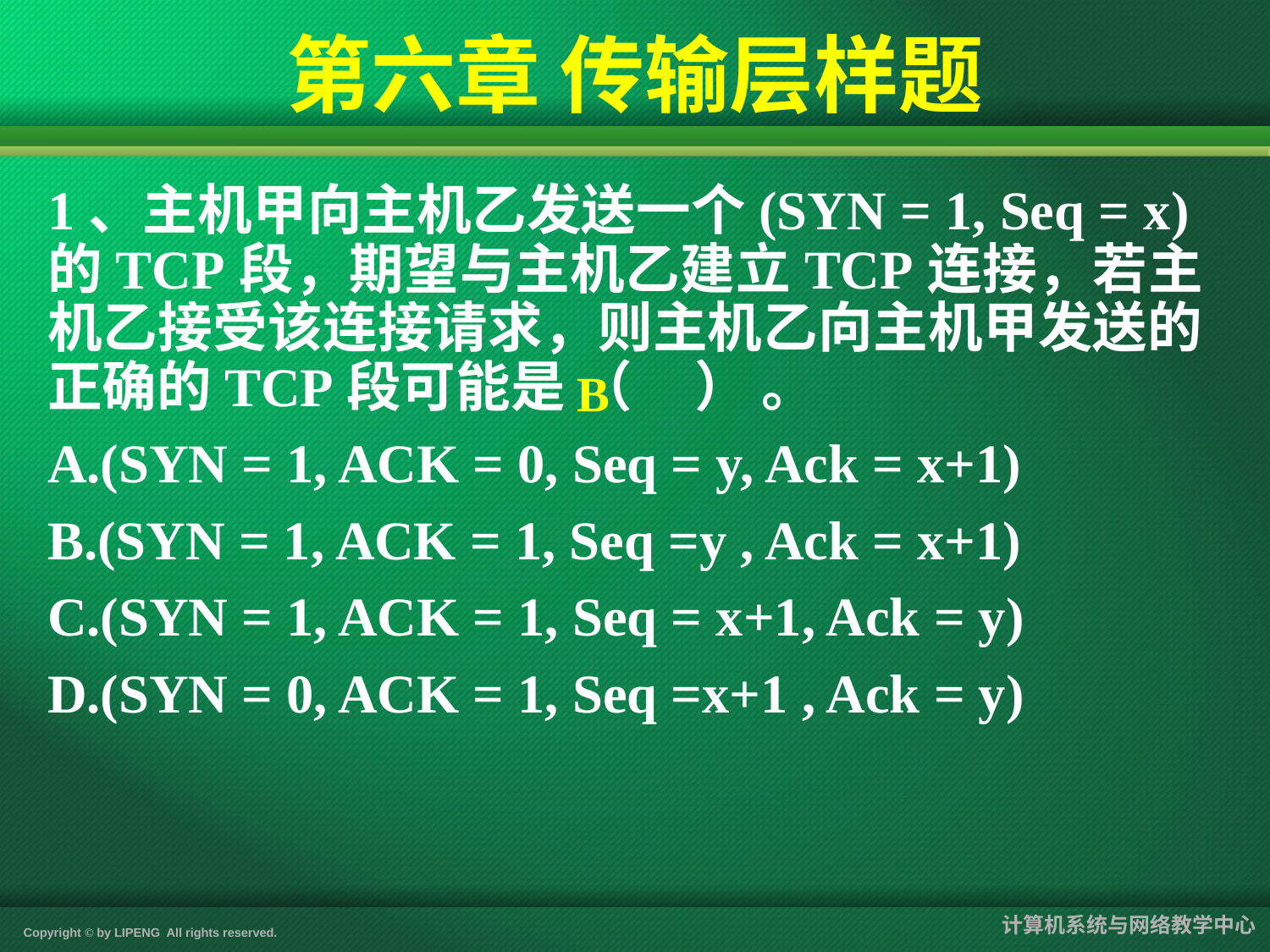

#
第六章 传输层样题
1、主机甲向主机乙发送一个(SYN = 1, Seq = x)的TCP段，期望与主机乙建立TCP连接，若主机乙接受该连接请求，则主机乙向主机甲发送的正确的TCP段可能是 （     ） 。
A.(SYN = 1, ACK = 0, Seq = y, Ack = x+1)
B.(SYN = 1, ACK = 1, Seq =y , Ack = x+1)
C.(SYN = 1, ACK = 1, Seq = x+1, Ack = y)
D.(SYN = 0, ACK = 1, Seq =x+1 , Ack = y)

    B